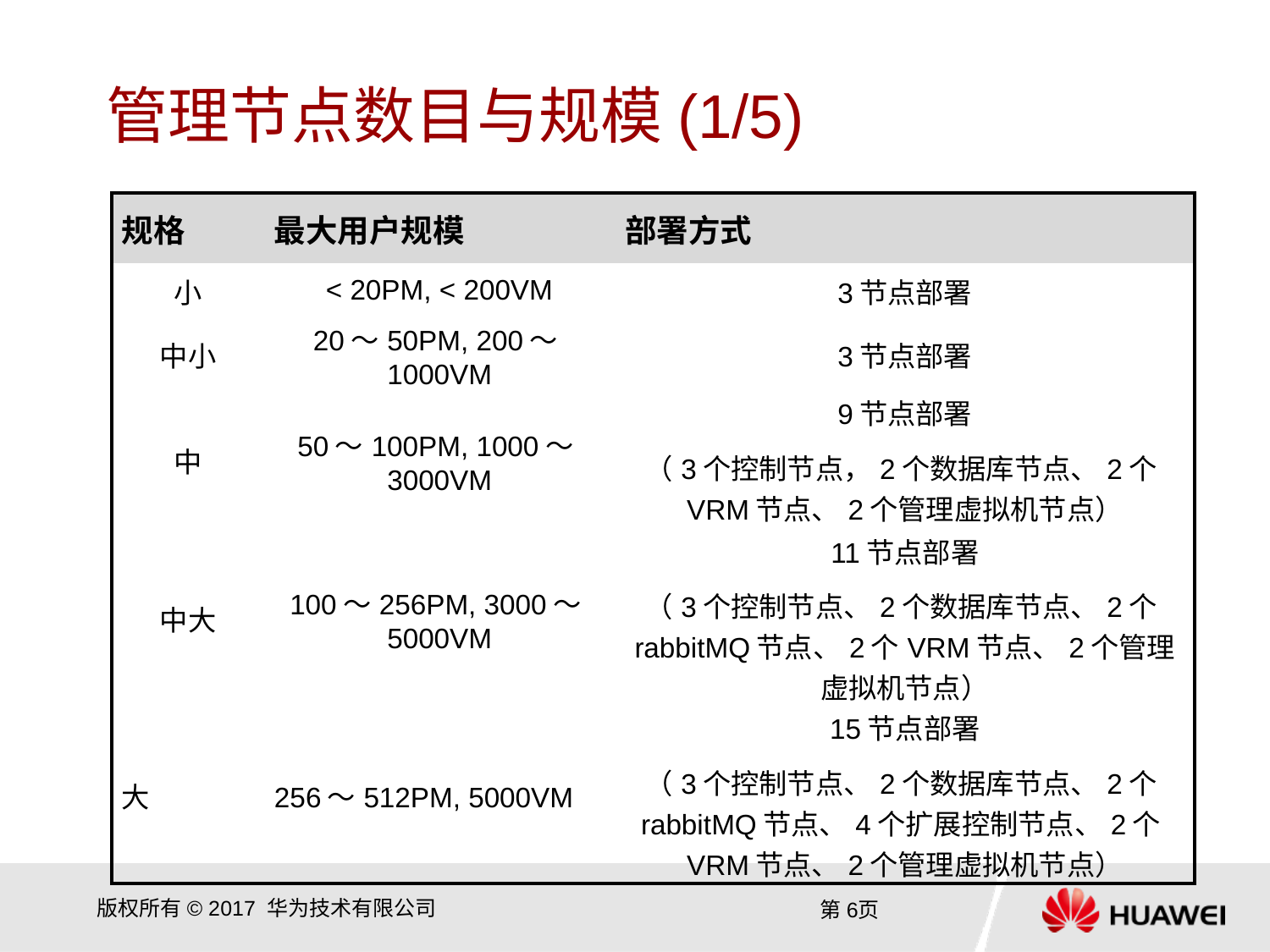

# 管理节点数目与规模(1/5)
| 规格 | 最大用户规模 | 部署方式 |
| --- | --- | --- |
| 小 | < 20PM, < 200VM | 3节点部署 |
| 中小 | 20～50PM, 200～1000VM | 3节点部署 |
| 中 | 50～100PM, 1000～3000VM | 9节点部署 （3个控制节点，2个数据库节点、2个VRM节点、2个管理虚拟机节点） |
| 中大 | 100～256PM, 3000～5000VM | 11节点部署 （3个控制节点、2个数据库节点、2个rabbitMQ节点、2个VRM节点、2个管理虚拟机节点） |
| 大 | 256～512PM, 5000VM | 15节点部署 （3个控制节点、2个数据库节点、2个rabbitMQ节点、4个扩展控制节点、2个VRM节点、2个管理虚拟机节点） |